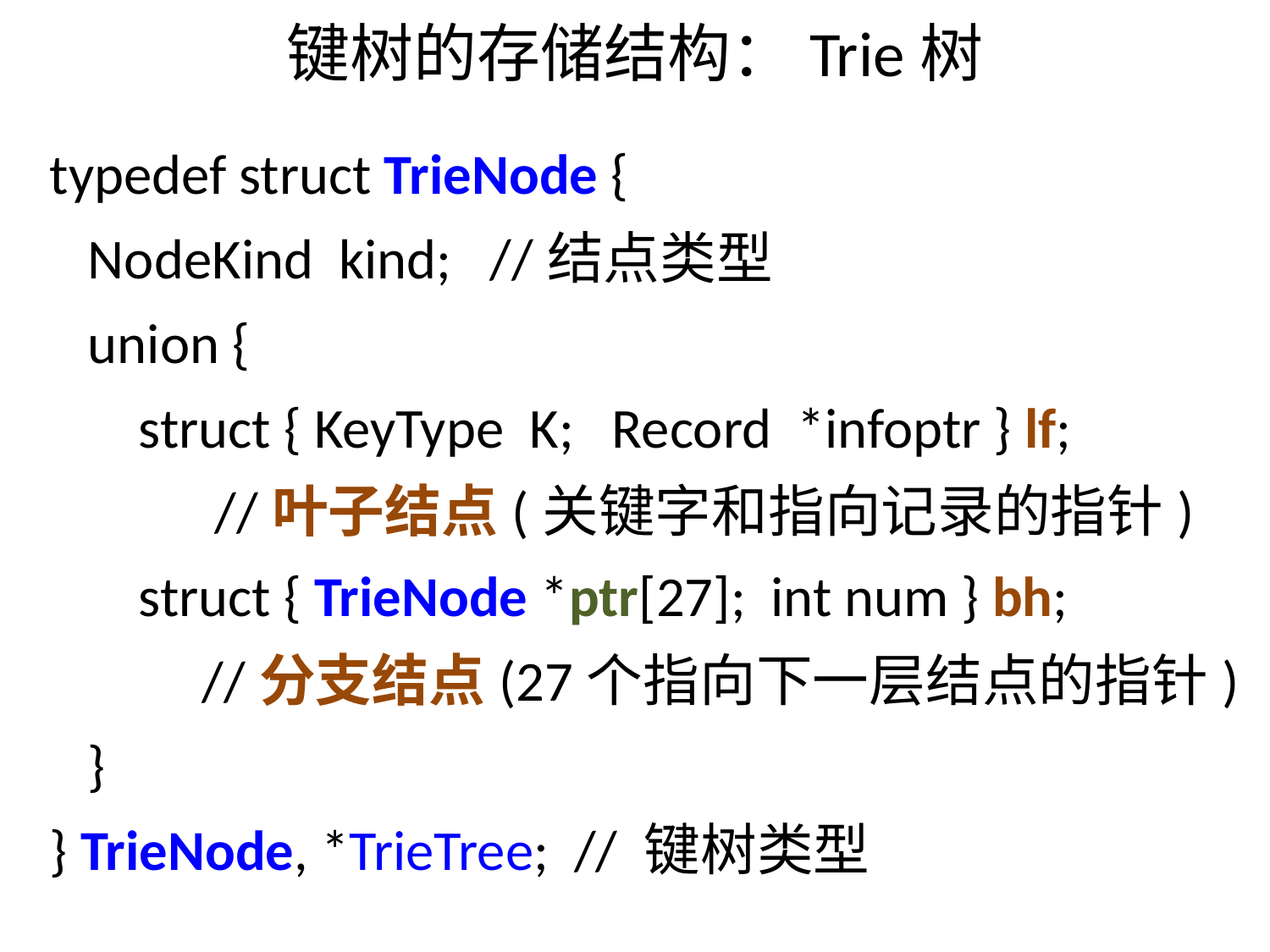

# 键树的存储结构：Trie树
typedef struct TrieNode {
   NodeKind  kind;   //结点类型
   union {
       struct { KeyType  K;   Record  *infoptr } lf;
             //叶子结点(关键字和指向记录的指针)
       struct { TrieNode *ptr[27];  int num } bh;
            //分支结点(27个指向下一层结点的指针)
   }
} TrieNode, *TrieTree;  // 键树类型